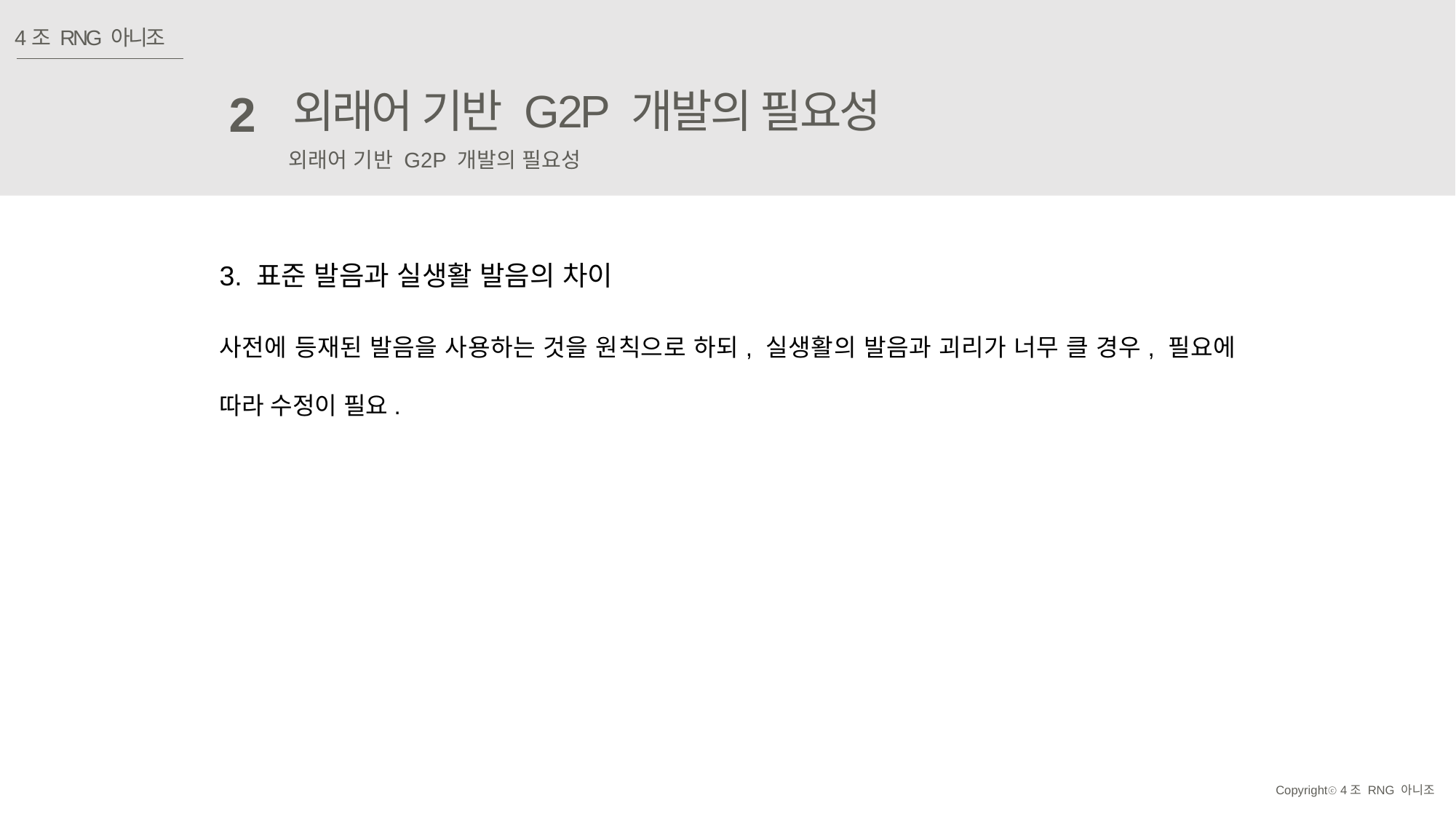

4조 RNG 아니조
외래어 기반 G2P 개발의 필요성
2
외래어 기반 G2P 개발의 필요성
3. 표준 발음과 실생활 발음의 차이
사전에 등재된 발음을 사용하는 것을 원칙으로 하되, 실생활의 발음과 괴리가 너무 클 경우, 필요에 따라 수정이 필요.